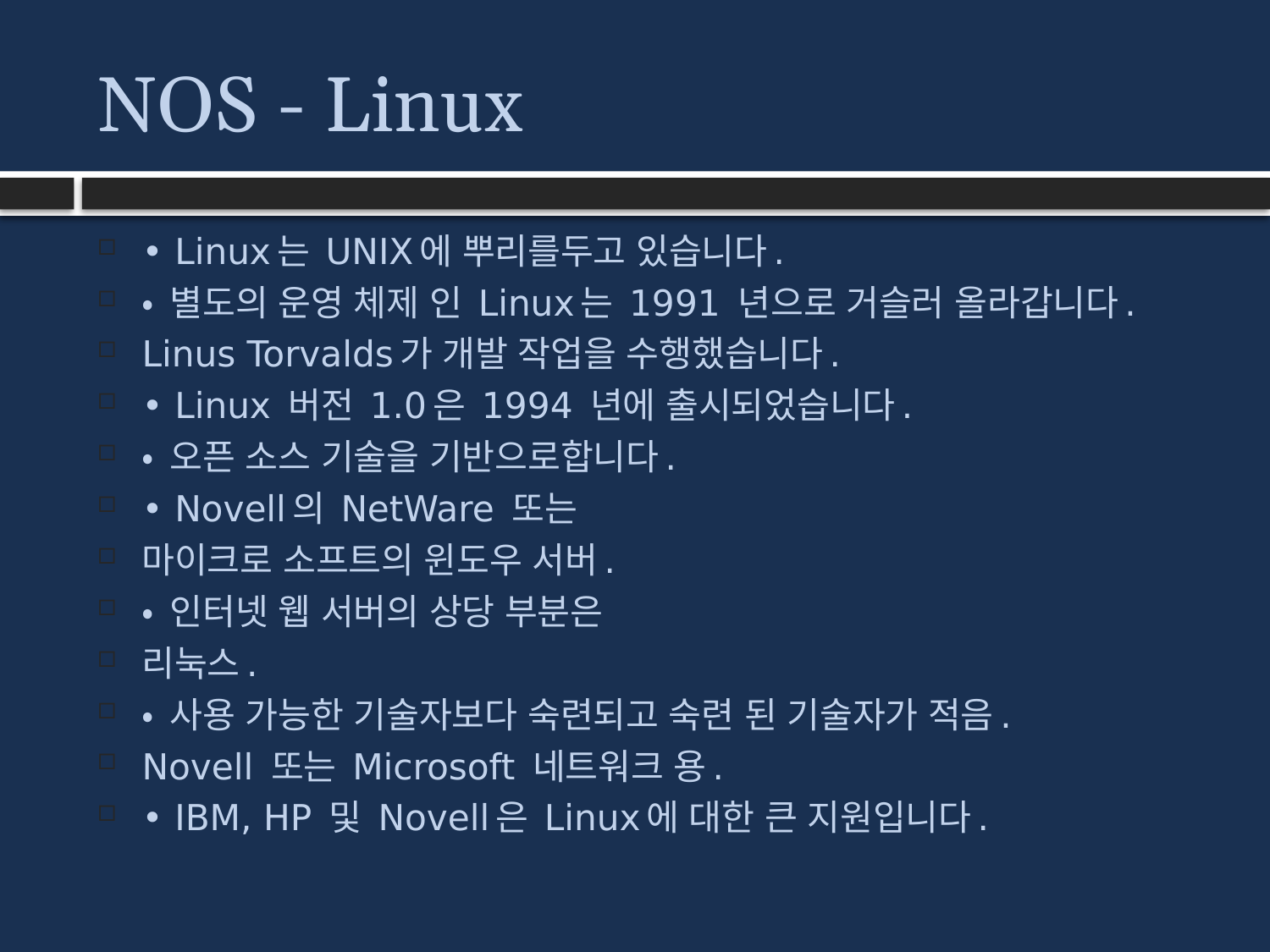

# NOS - Linux
• Linux는 UNIX에 뿌리를두고 있습니다.
• 별도의 운영 체제 인 Linux는 1991 년으로 거슬러 올라갑니다.
Linus Torvalds가 개발 작업을 수행했습니다.
• Linux 버전 1.0은 1994 년에 출시되었습니다.
• 오픈 소스 기술을 기반으로합니다.
• Novell의 NetWare 또는
마이크로 소프트의 윈도우 서버.
• 인터넷 웹 서버의 상당 부분은
리눅스.
• 사용 가능한 기술자보다 숙련되고 숙련 된 기술자가 적음.
Novell 또는 Microsoft 네트워크 용.
• IBM, HP 및 Novell은 Linux에 대한 큰 지원입니다.